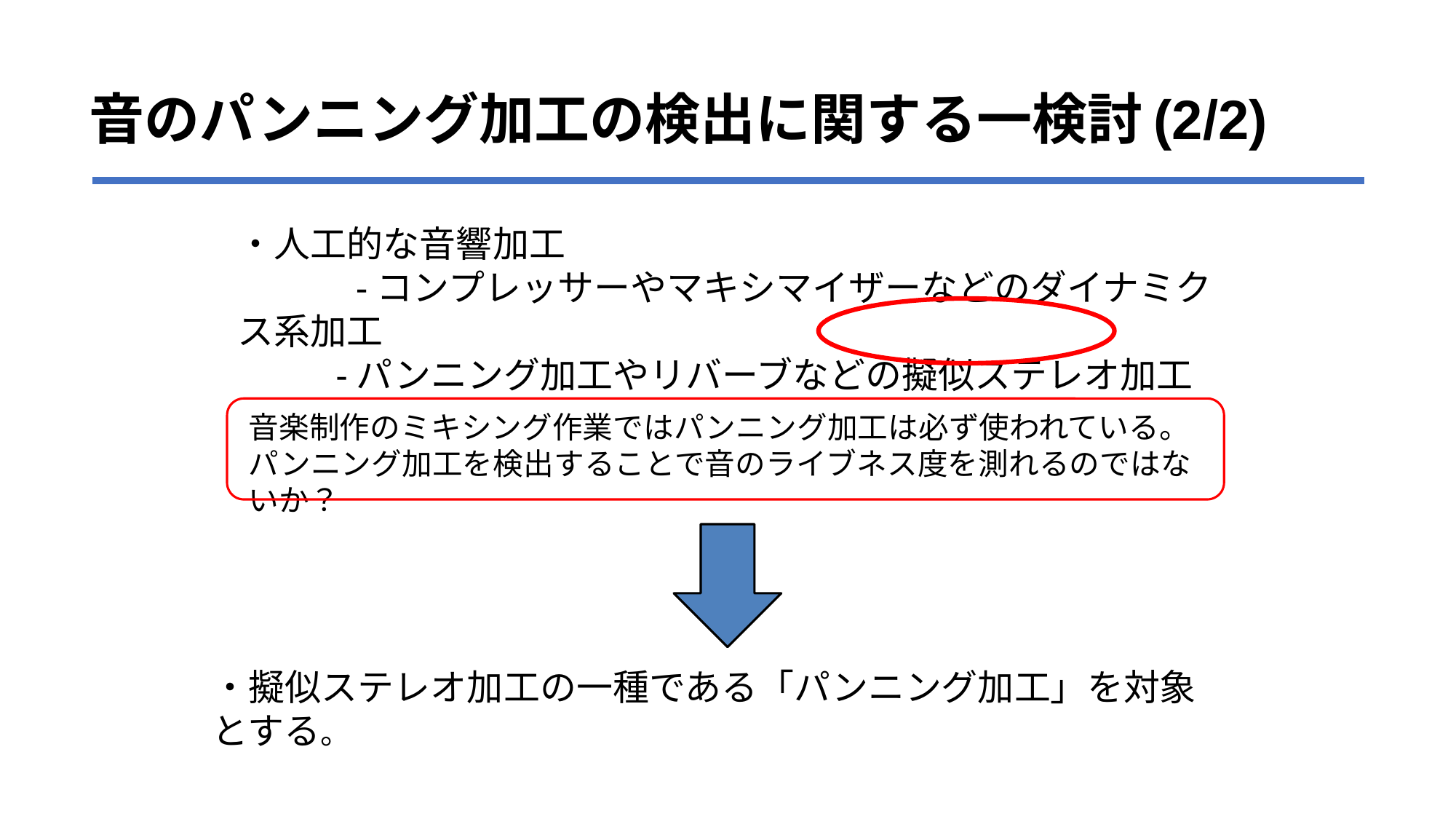

# 音のパンニング加工の検出に関する一検討(2/2)
・人工的な音響加工
　　　-コンプレッサーやマキシマイザーなどのダイナミクス系加工
　　  -パンニング加工やリバーブなどの擬似ステレオ加工

音楽制作のミキシング作業ではパンニング加工は必ず使われている。
パンニング加工を検出することで音のライブネス度を測れるのではないか？

・擬似ステレオ加工の一種である「パンニング加工」を対象とする。